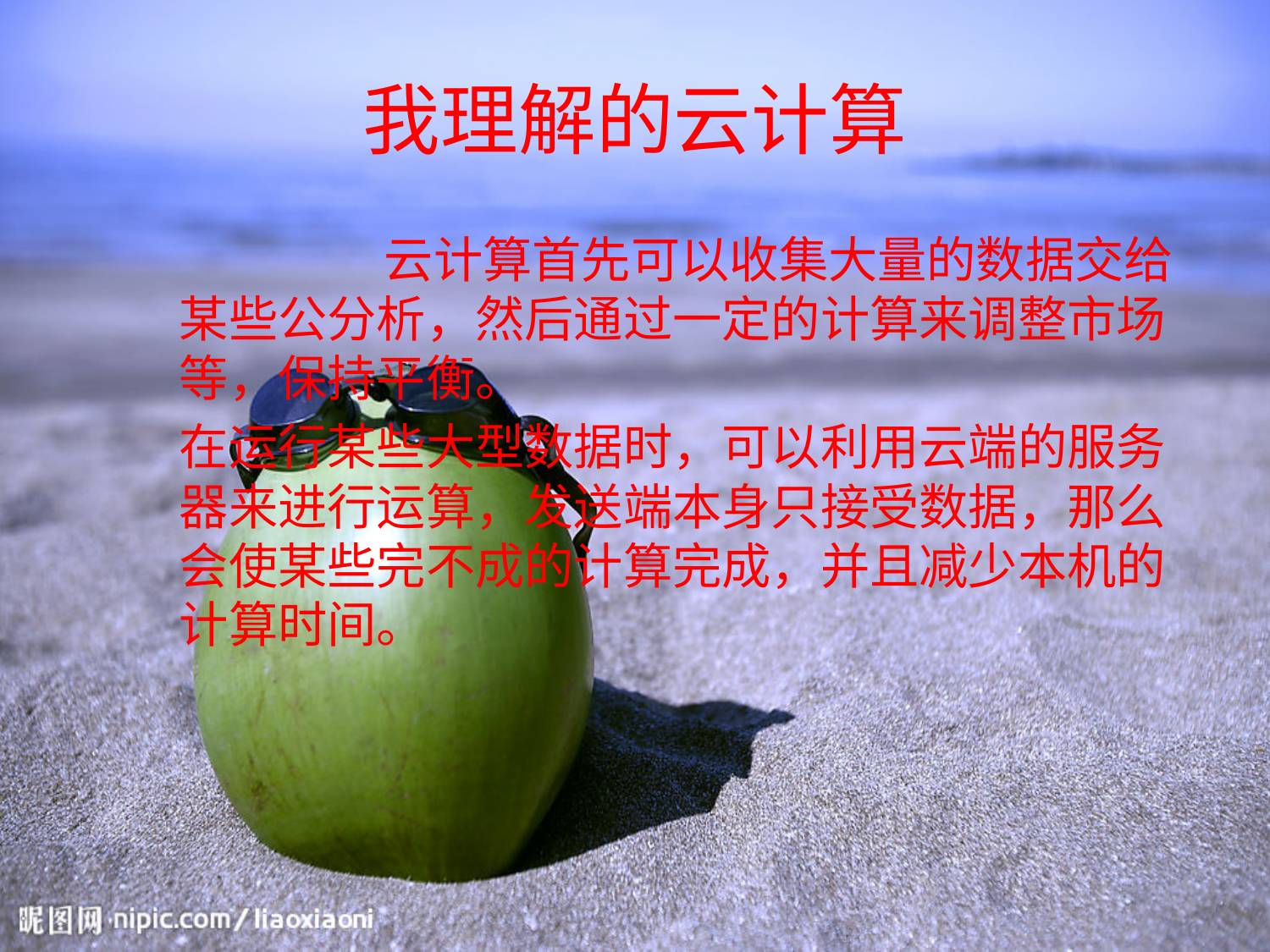

# 我理解的云计算
		      云计算首先可以收集大量的数据交给某些公分析，然后通过一定的计算来调整市场等，保持平衡。
	在运行某些大型数据时，可以利用云端的服务器来进行运算，发送端本身只接受数据，那么会使某些完不成的计算完成，并且减少本机的计算时间。